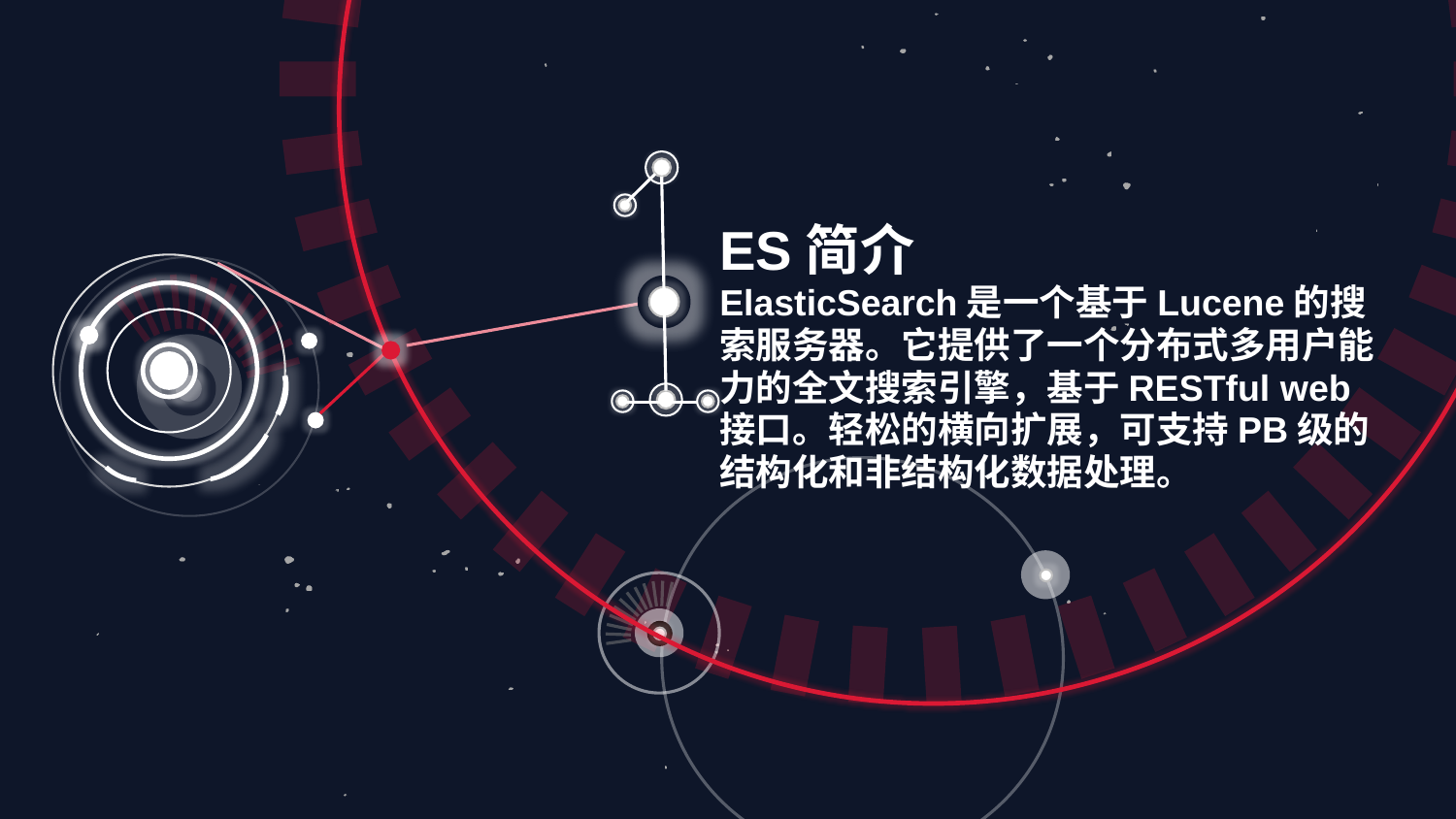

ES简介
ElasticSearch是一个基于Lucene的搜索服务器。它提供了一个分布式多用户能力的全文搜索引擎，基于RESTful web接口。轻松的横向扩展，可支持PB级的结构化和非结构化数据处理。